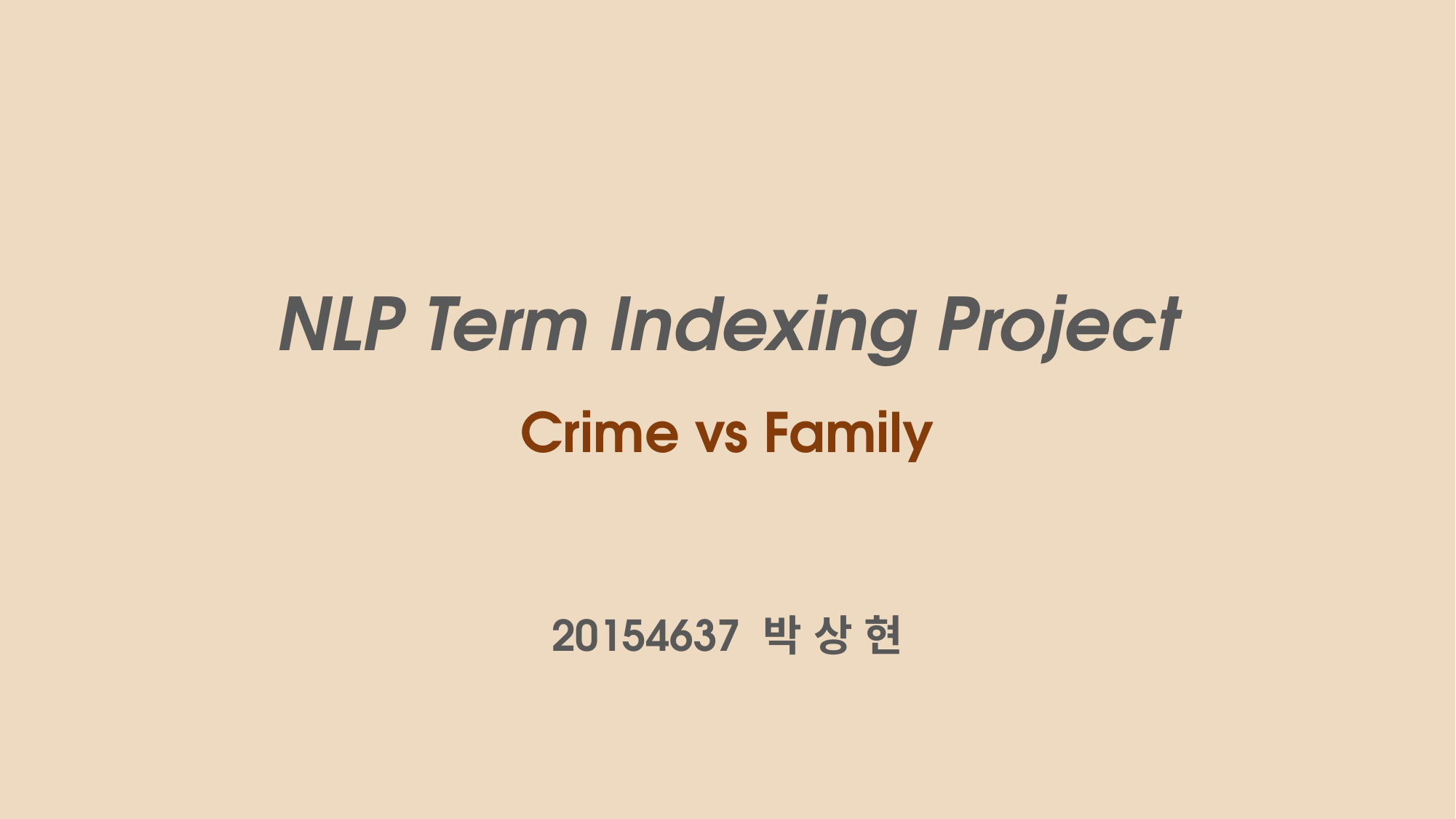

NLP Term Indexing Project
Crime vs Family

20154637 박 상 현